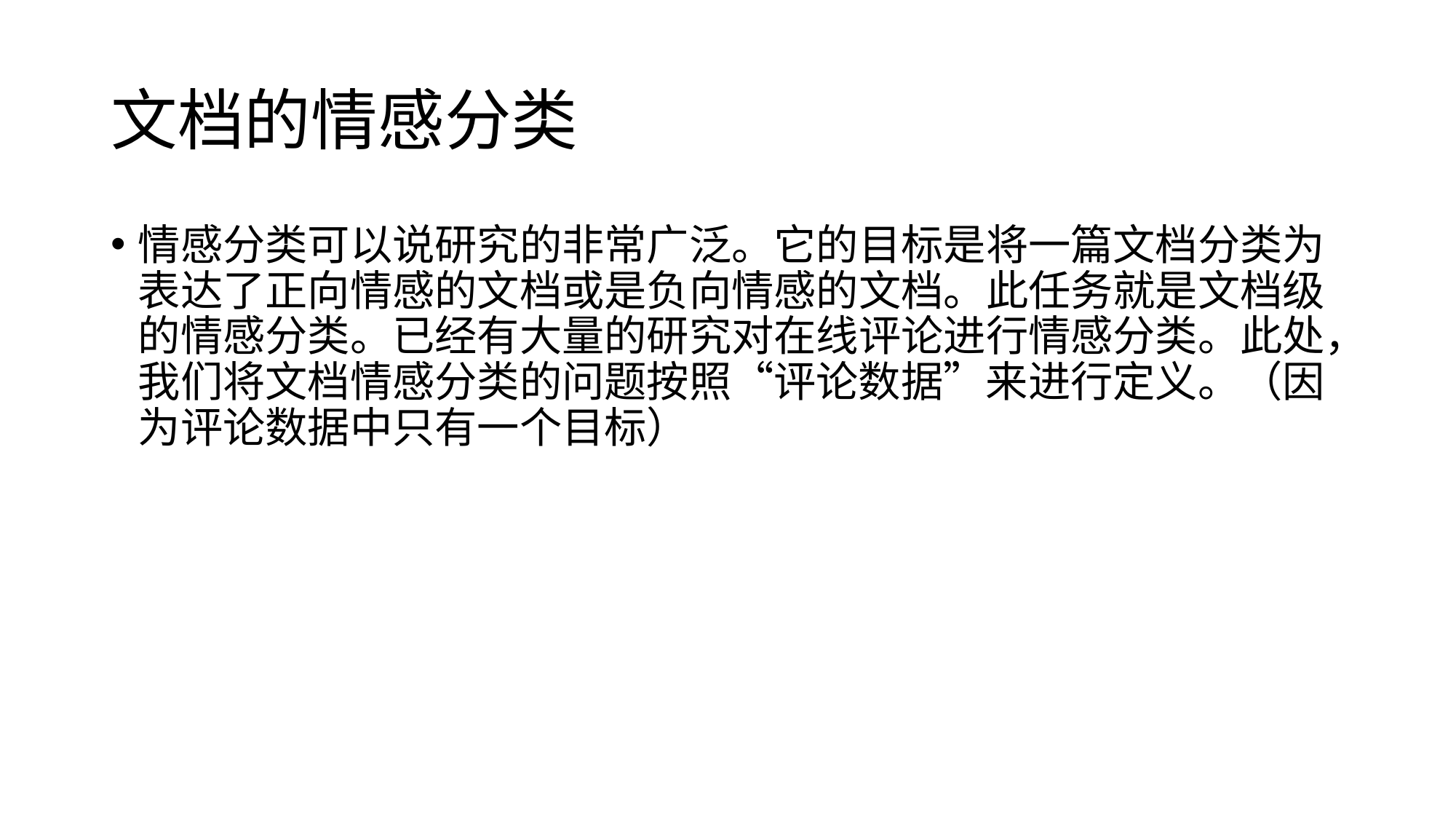

# 文档的情感分类
情感分类可以说研究的非常广泛。它的目标是将一篇文档分类为表达了正向情感的文档或是负向情感的文档。此任务就是文档级的情感分类。已经有大量的研究对在线评论进行情感分类。此处，我们将文档情感分类的问题按照“评论数据”来进行定义。（因为评论数据中只有一个目标）